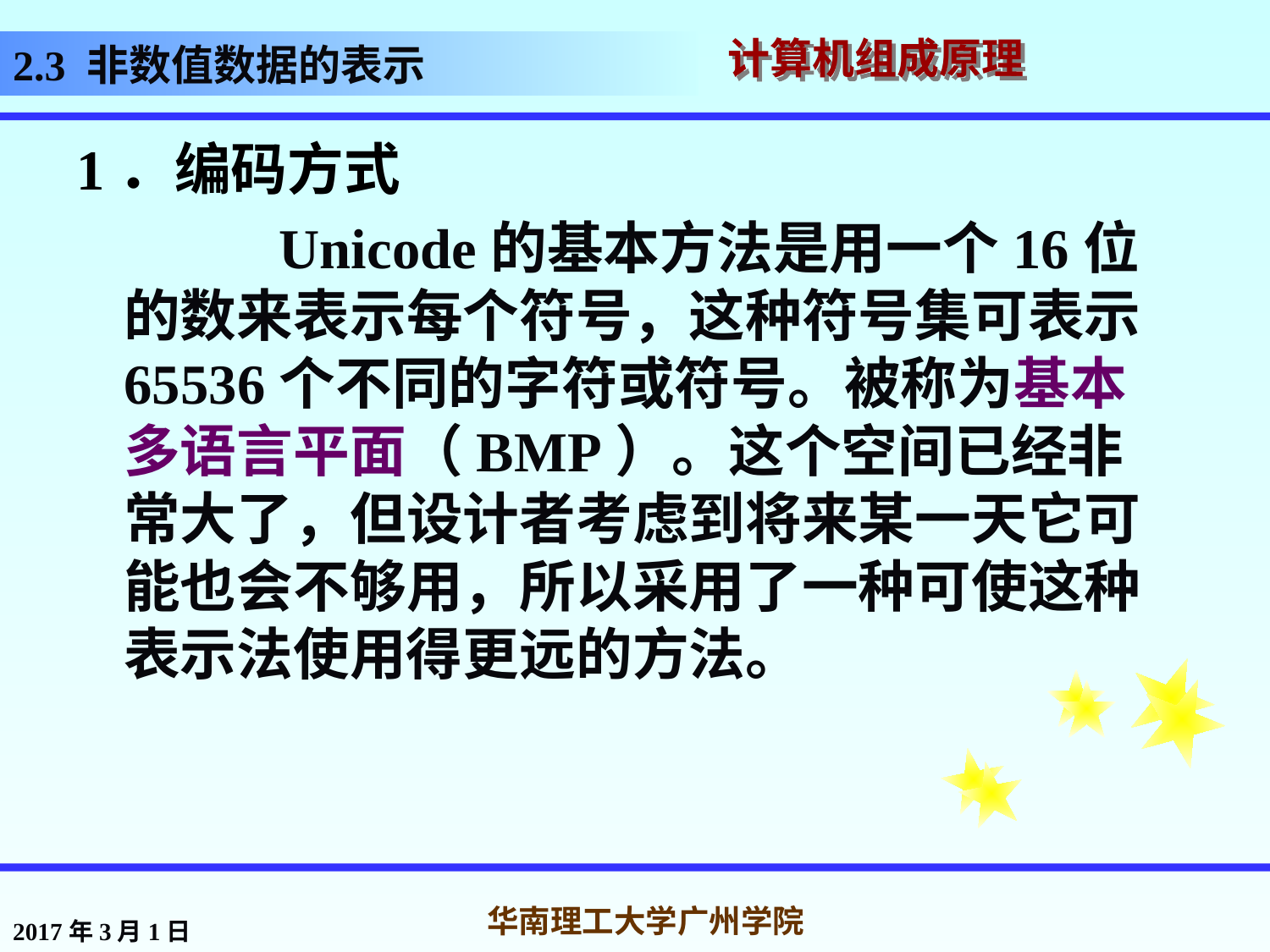

# 2.3 非数值数据的表示
1．编码方式
		  Unicode的基本方法是用一个16位的数来表示每个符号，这种符号集可表示65536个不同的字符或符号。被称为基本多语言平面（BMP）。这个空间已经非常大了，但设计者考虑到将来某一天它可能也会不够用，所以采用了一种可使这种表示法使用得更远的方法。
2017年3月1日
华南理工大学广州学院